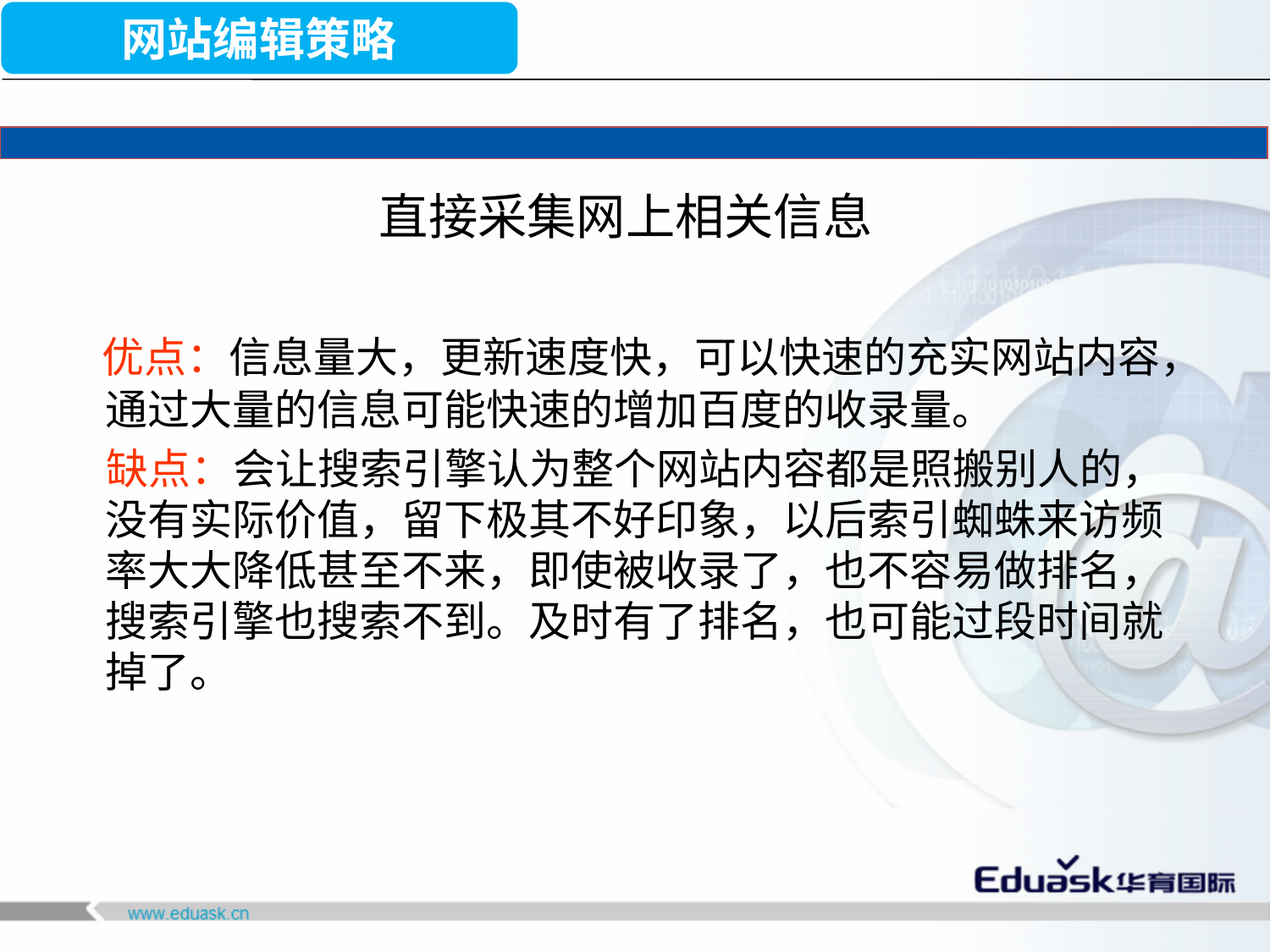

网站编辑策略

直接采集网上相关信息

   优点：信息量大，更新速度快，可以快速的充实网站内容，通过大量的信息可能快速的增加百度的收录量。
    缺点：会让搜索引擎认为整个网站内容都是照搬别人的，没有实际价值，留下极其不好印象，以后索引蜘蛛来访频率大大降低甚至不来，即使被收录了，也不容易做排名，搜索引擎也搜索不到。及时有了排名，也可能过段时间就掉了。